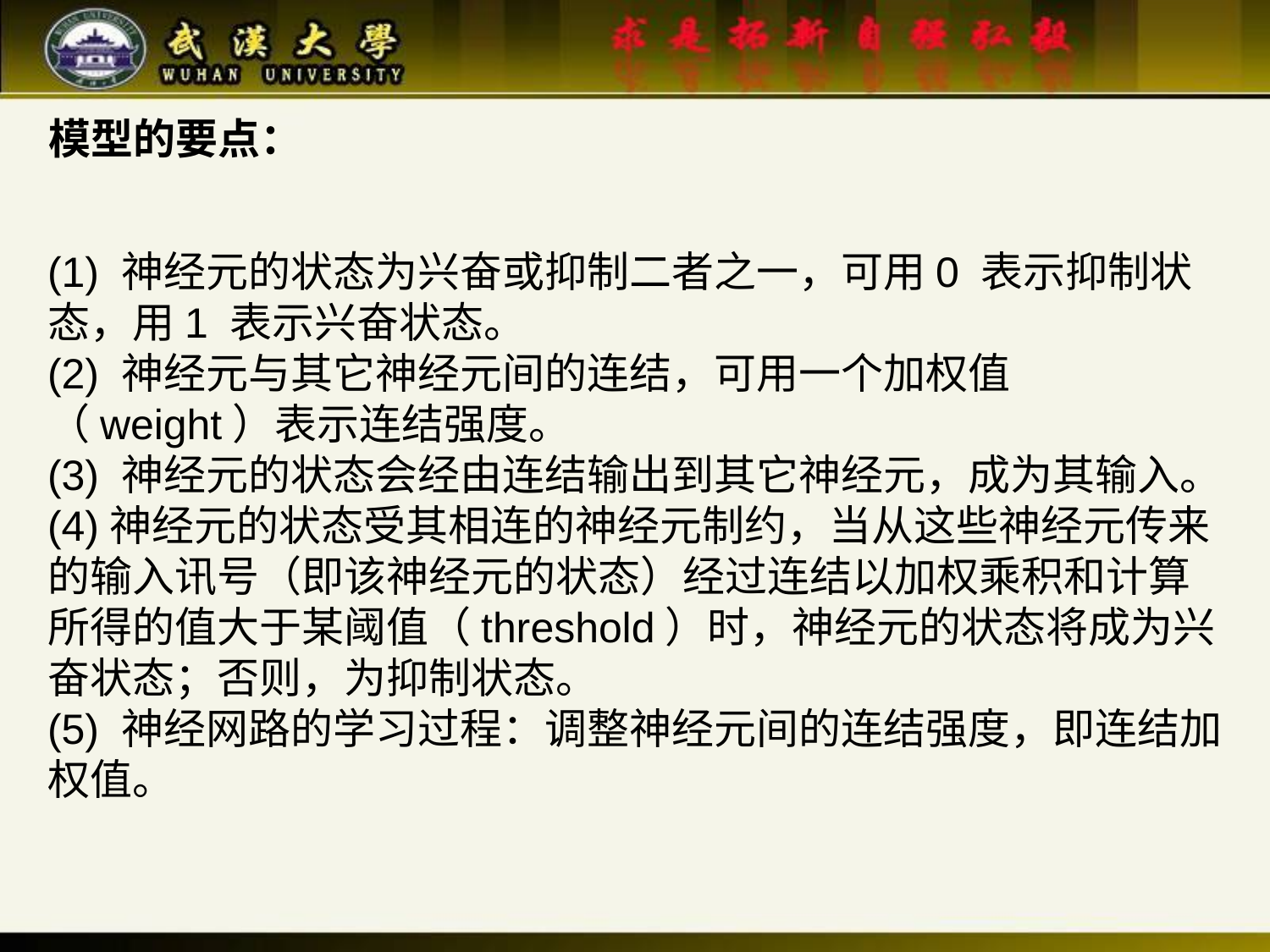

模型的要点：

(1) 神经元的状态为兴奋或抑制二者之一，可用0 表示抑制状态，用1 表示兴奋状态。
(2) 神经元与其它神经元间的连结，可用一个加权值（weight）表示连结强度。
(3) 神经元的状态会经由连结输出到其它神经元，成为其输入。
(4)神经元的状态受其相连的神经元制约，当从这些神经元传来的输入讯号（即该神经元的状态）经过连结以加权乘积和计算所得的值大于某阈值（threshold）时，神经元的状态将成为兴奋状态；否则，为抑制状态。
(5) 神经网路的学习过程：调整神经元间的连结强度，即连结加权值。